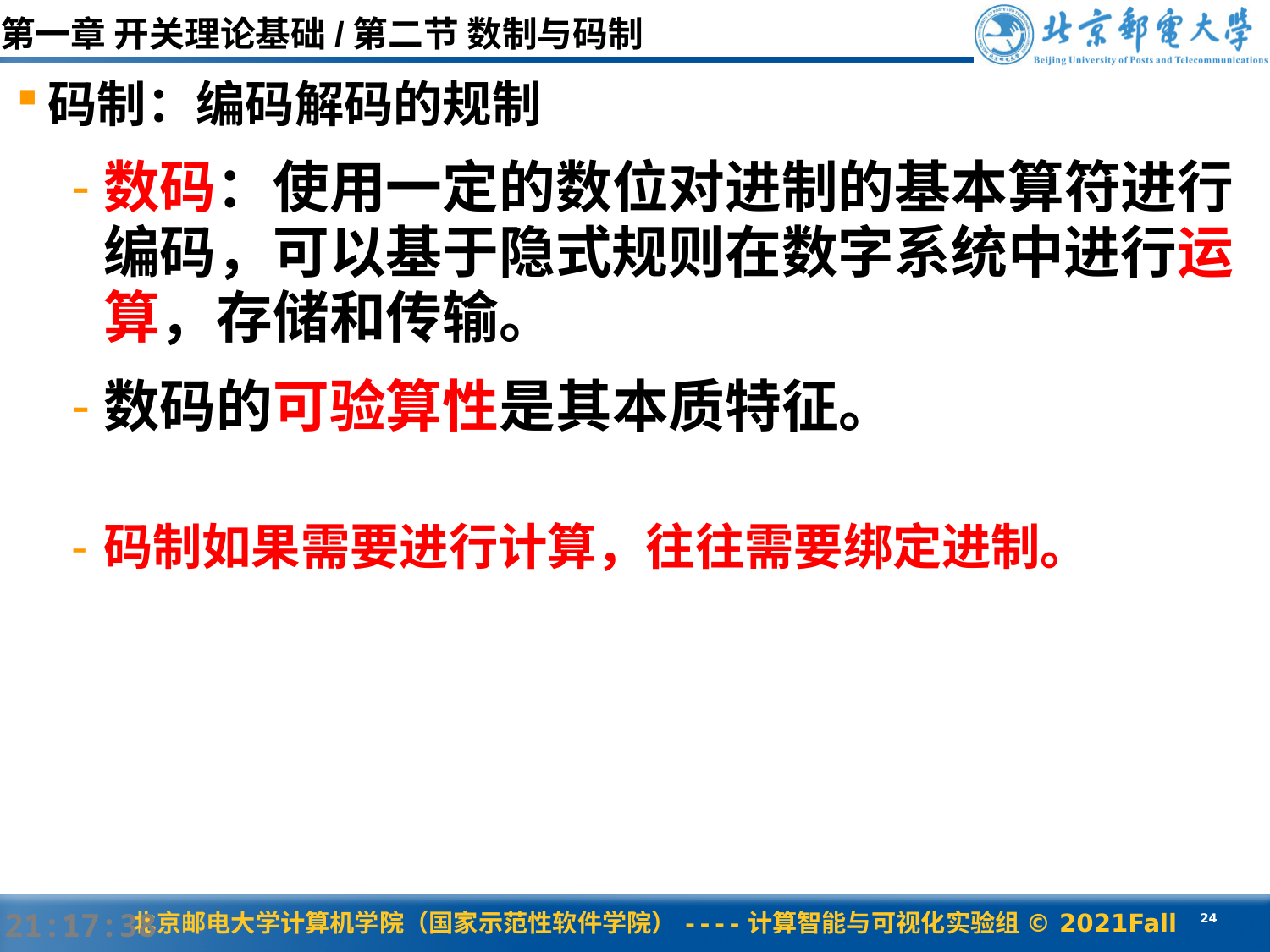

# 第一章 开关理论基础/第二节 数制与码制
码制：编码解码的规制
数码：使用一定的数位对进制的基本算符进行编码，可以基于隐式规则在数字系统中进行运算，存储和传输。
数码的可验算性是其本质特征。

码制如果需要进行计算，往往需要绑定进制。